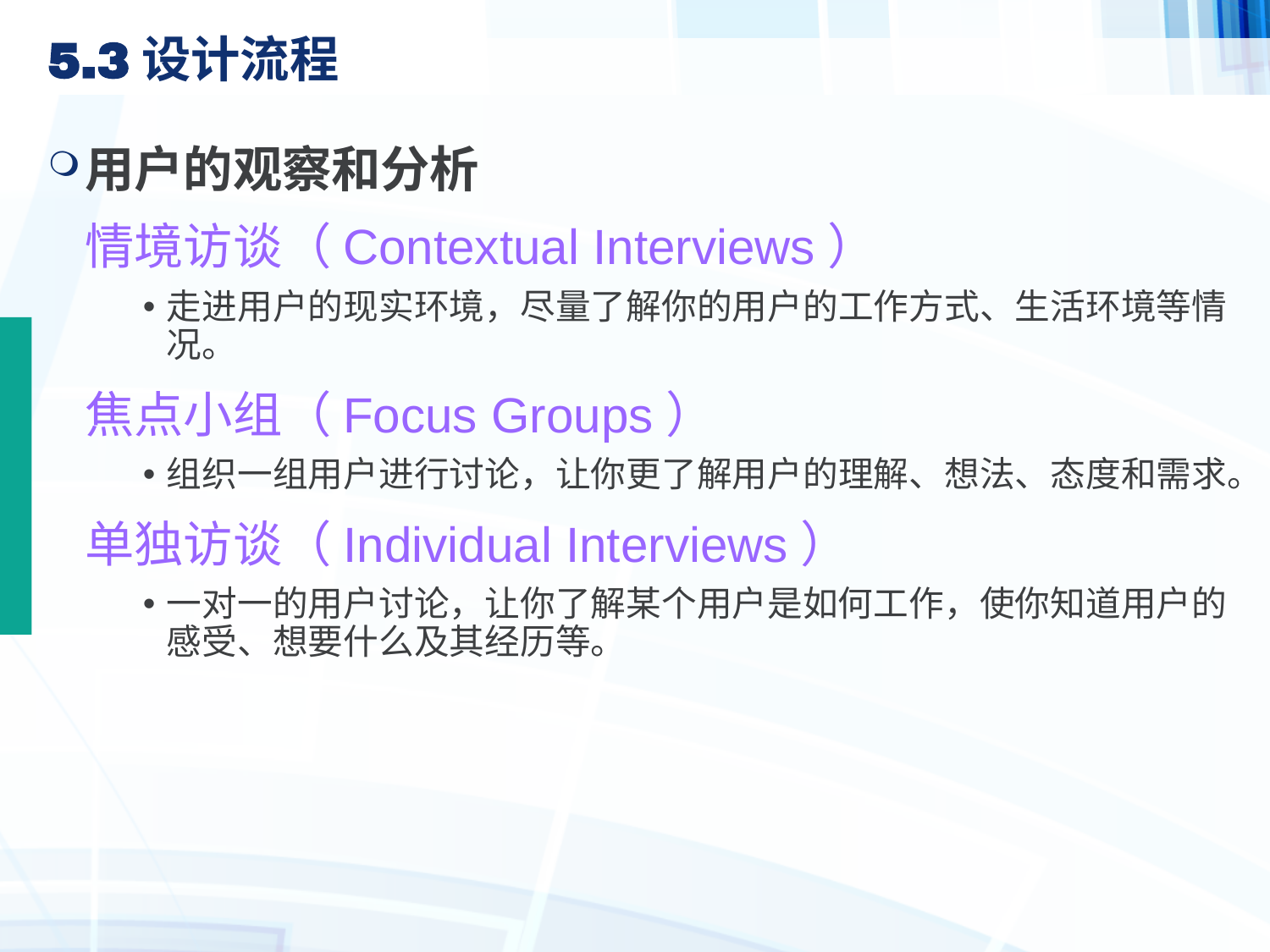

# 5.3设计流程
用户的观察和分析
情境访谈（Contextual Interviews）
走进用户的现实环境，尽量了解你的用户的工作方式、生活环境等情况。
焦点小组（Focus Groups）
组织一组用户进行讨论，让你更了解用户的理解、想法、态度和需求。
单独访谈（Individual Interviews）
一对一的用户讨论，让你了解某个用户是如何工作，使你知道用户的感受、想要什么及其经历等。